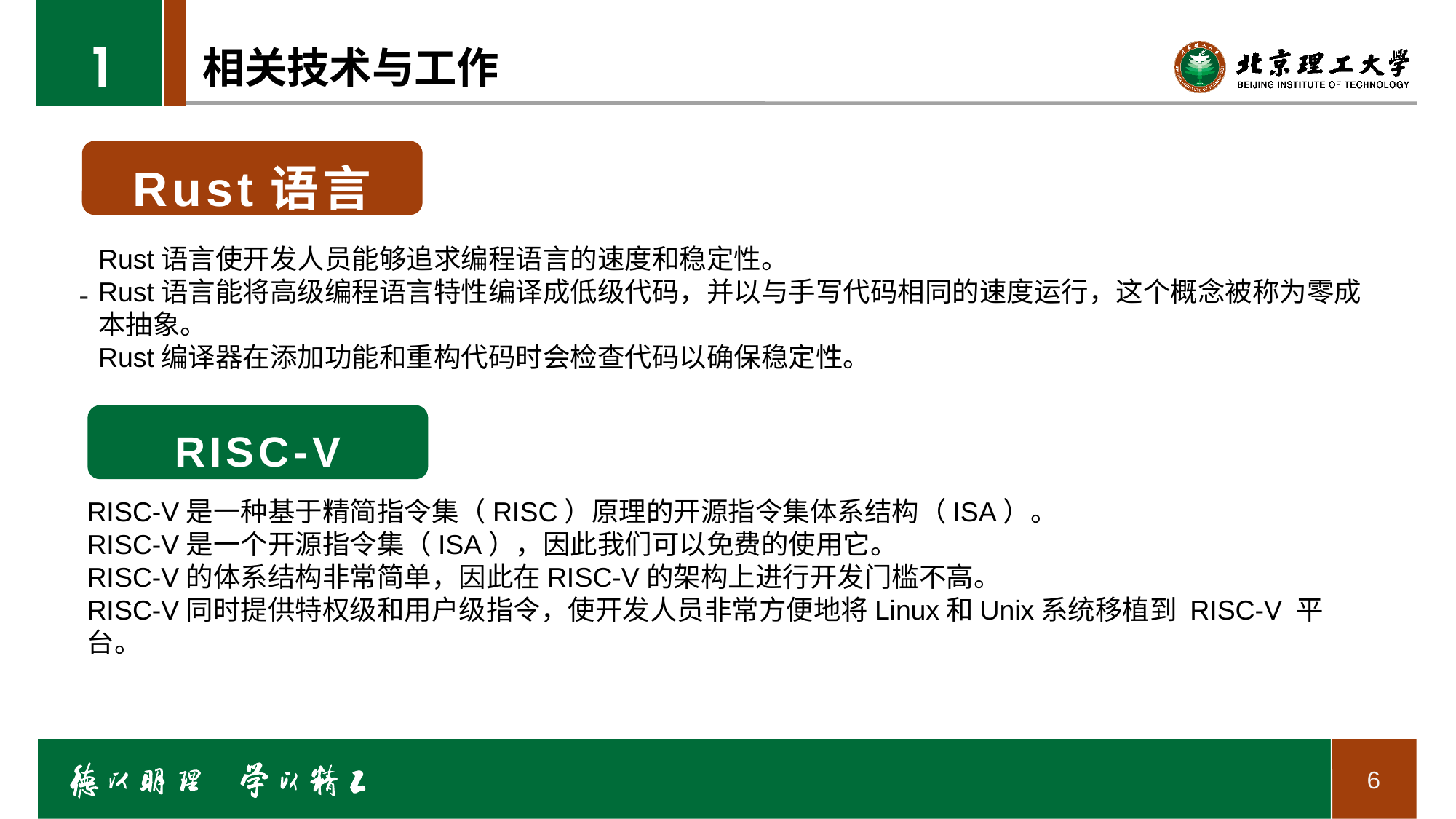

1
# 相关技术与工作
Rust语言
Rust语言使开发人员能够追求编程语言的速度和稳定性。
Rust语言能将高级编程语言特性编译成低级代码，并以与手写代码相同的速度运行，这个概念被称为零成本抽象。
Rust编译器在添加功能和重构代码时会检查代码以确保稳定性。
-

RISC-V
RISC-V是一种基于精简指令集（RISC）原理的开源指令集体系结构（ISA）。
RISC-V是一个开源指令集（ISA），因此我们可以免费的使用它。
RISC-V的体系结构非常简单，因此在RISC-V的架构上进行开发门槛不高。
RISC-V同时提供特权级和用户级指令，使开发人员非常方便地将Linux和Unix系统移植到 RISC-V 平
台。